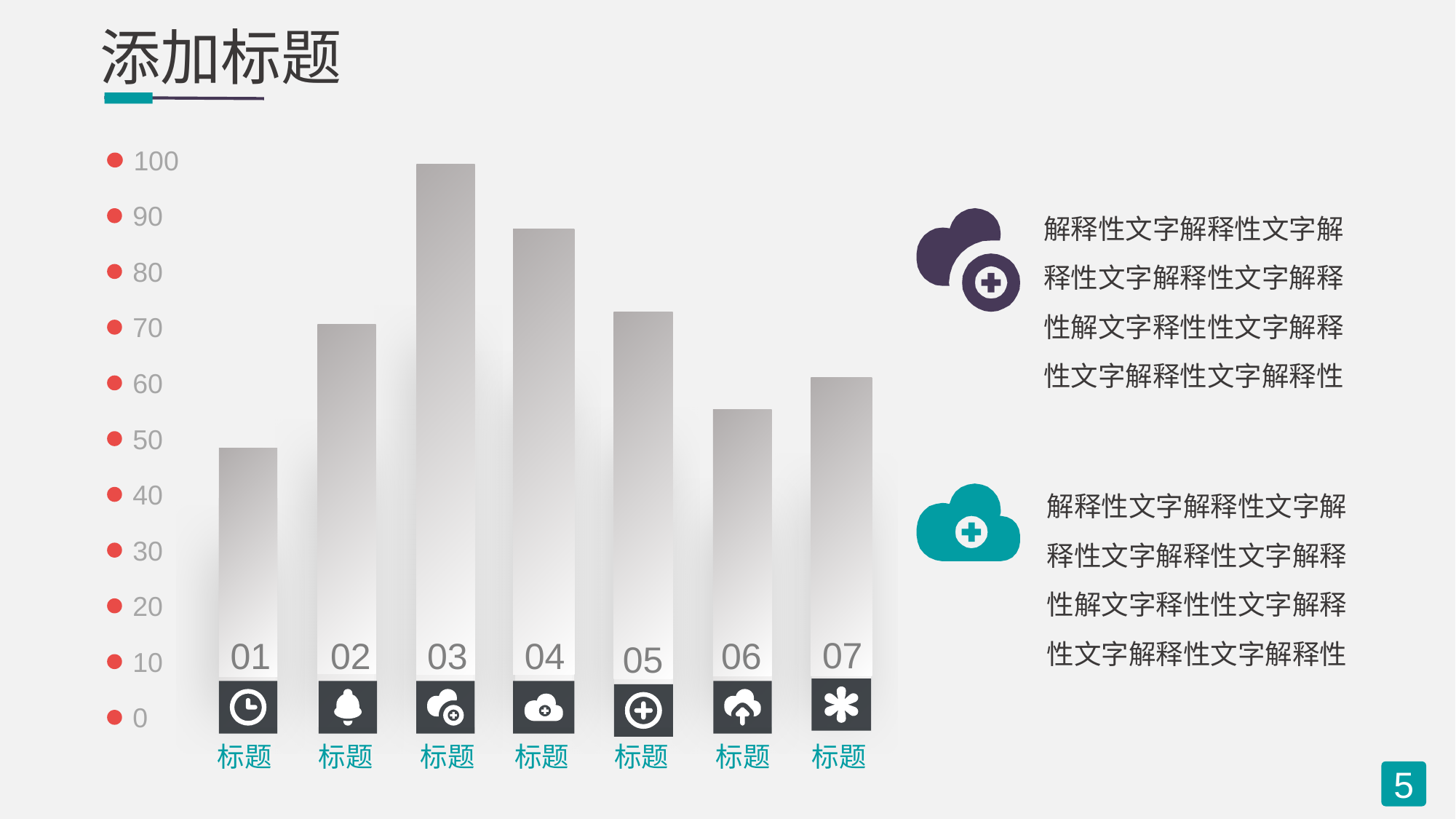

添加标题

100

90

80

70

60

50

40

30

20

10

0

03

解释性文字解释性文字解释性文字解释性文字解释性解文字释性性文字解释性文字解释性文字解释性

04

05

02

07

06

01

解释性文字解释性文字解释性文字解释性文字解释性解文字释性性文字解释性文字解释性文字解释性

标题
标题
标题
标题
标题
标题
标题
5